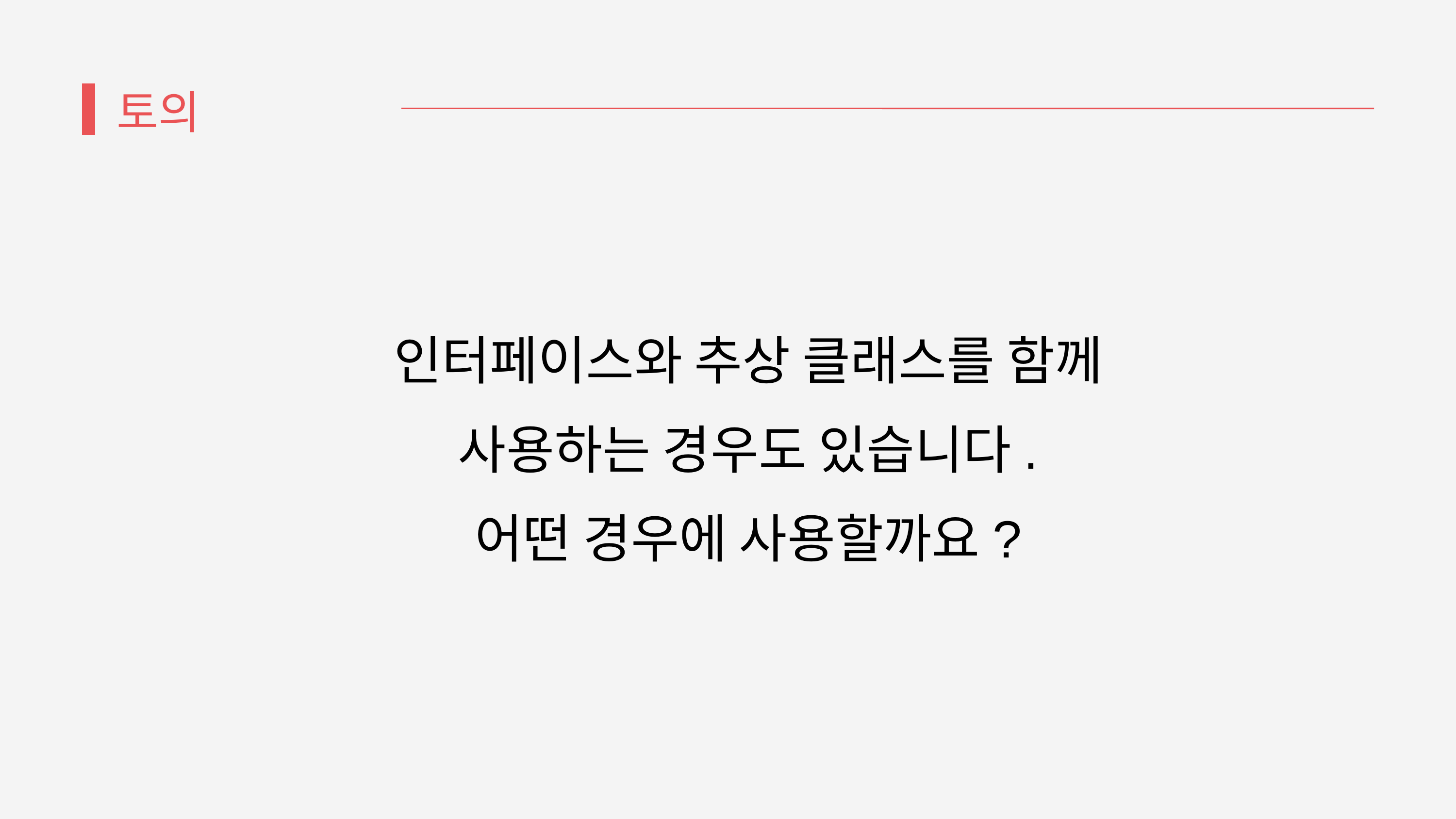

토의

인터페이스와 추상 클래스를 함께 사용하는 경우도 있습니다.
어떤 경우에 사용할까요?